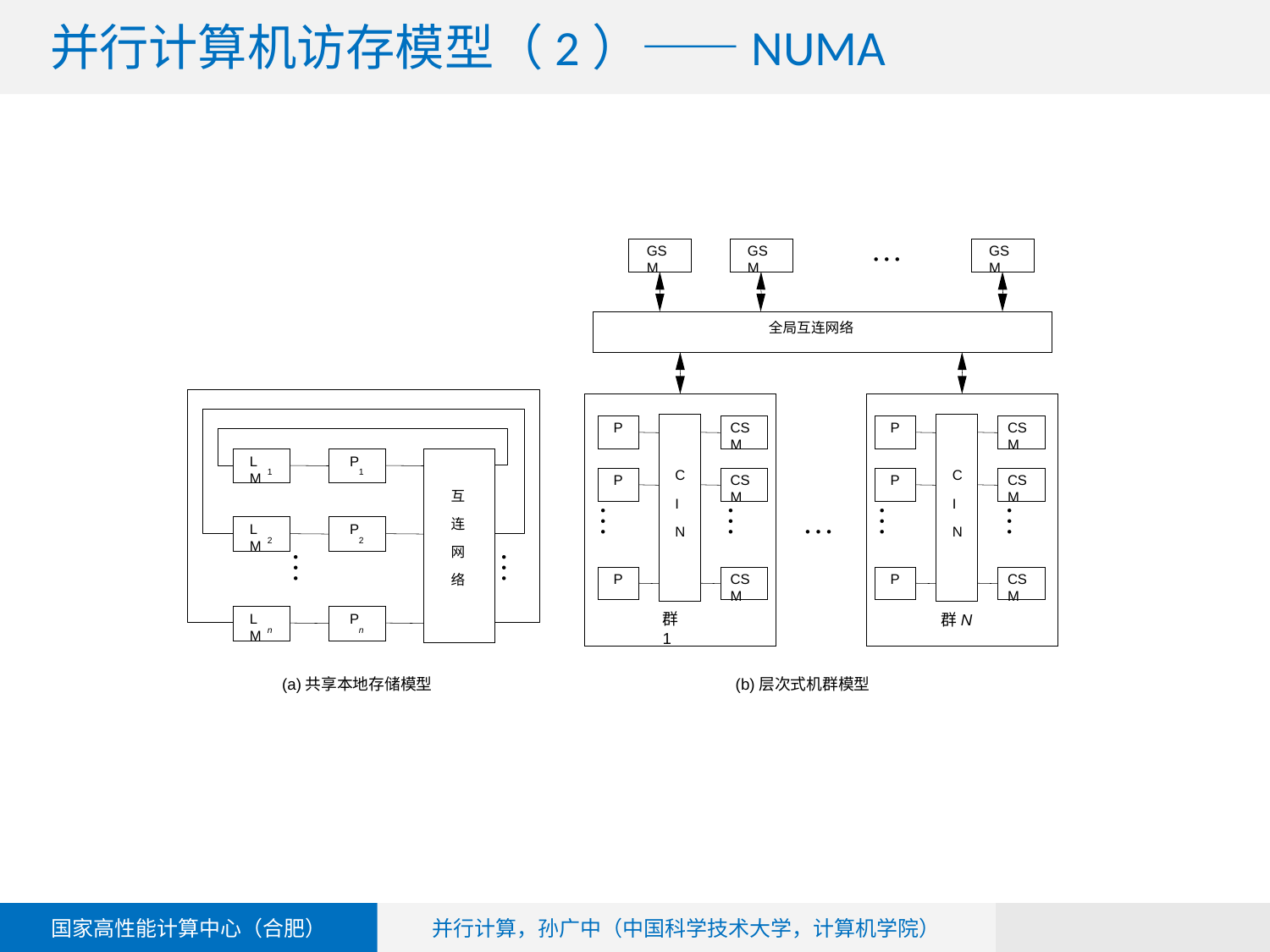

# 并行计算机访存模型（2）——NUMA

…

GSM
GSM
GSM

全局互连网络

P
CSM
P
CSM

LM
P

1
1
C
C

P
CSM
P
CSM

互
I
I
…
…
…
…
…
连

LM
P
N
N

2
2
网
…
…

P
CSM
P
CSM
络

群1
群
N
LM
P

n
n
(b)层次式机群模型
(a)共享本地存储模型